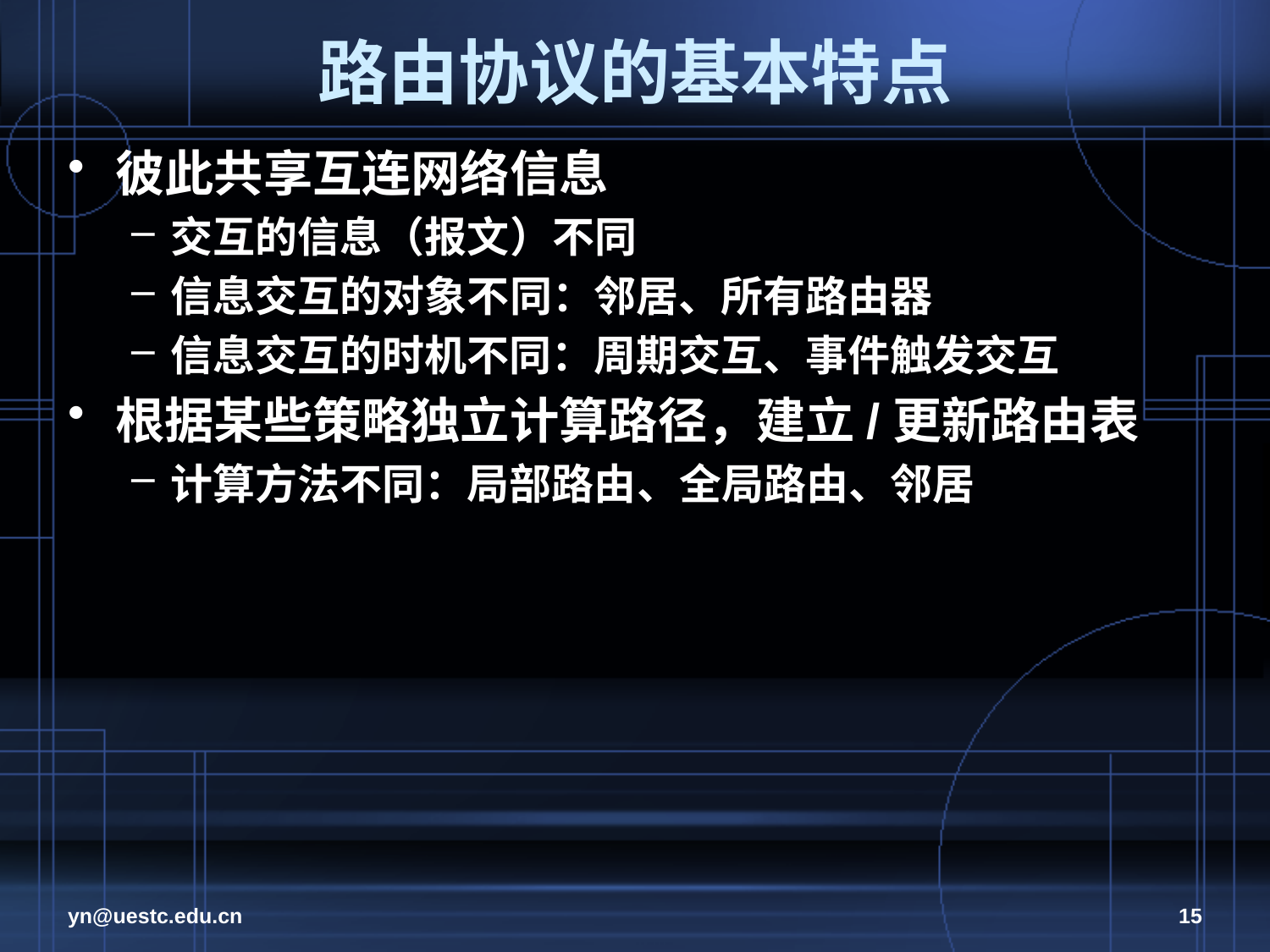

# 路由协议的基本特点
彼此共享互连网络信息
交互的信息（报文）不同
信息交互的对象不同：邻居、所有路由器
信息交互的时机不同：周期交互、事件触发交互
根据某些策略独立计算路径，建立/更新路由表
计算方法不同：局部路由、全局路由、邻居
yn@uestc.edu.cn
15